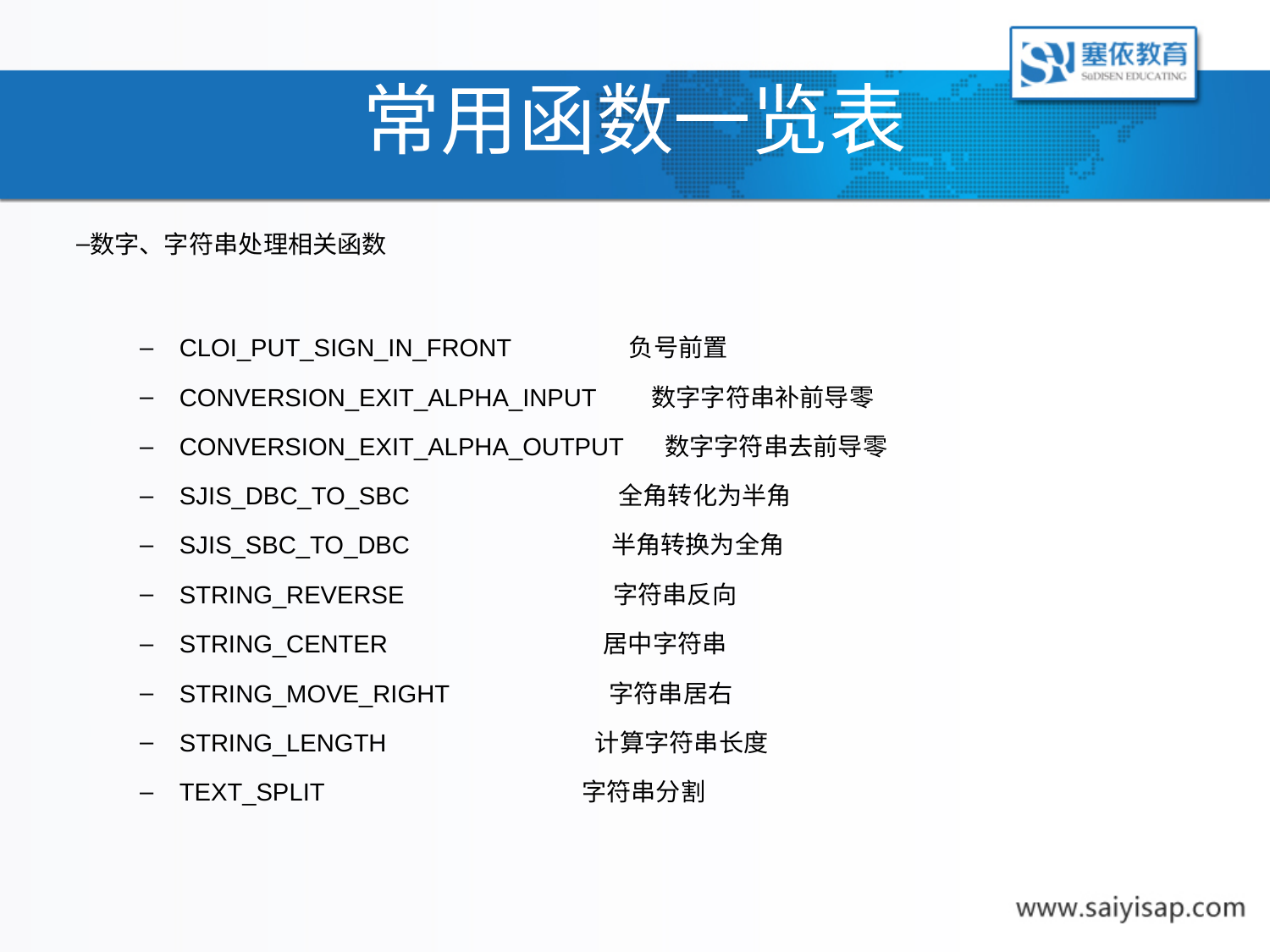

# 常用函数一览表
数字、字符串处理相关函数

CLOI_PUT_SIGN_IN_FRONT                负号前置
CONVERSION_EXIT_ALPHA_INPUT       数字字符串补前导零
CONVERSION_EXIT_ALPHA_OUTPUT     数字字符串去前导零
SJIS_DBC_TO_SBC                             全角转化为半角
SJIS_SBC_TO_DBC                            半角转换为全角
STRING_REVERSE                             字符串反向
STRING_CENTER                              居中字符串
STRING_MOVE_RIGHT                      字符串居右
STRING_LENGTH                             计算字符串长度
TEXT_SPLIT                                    字符串分割